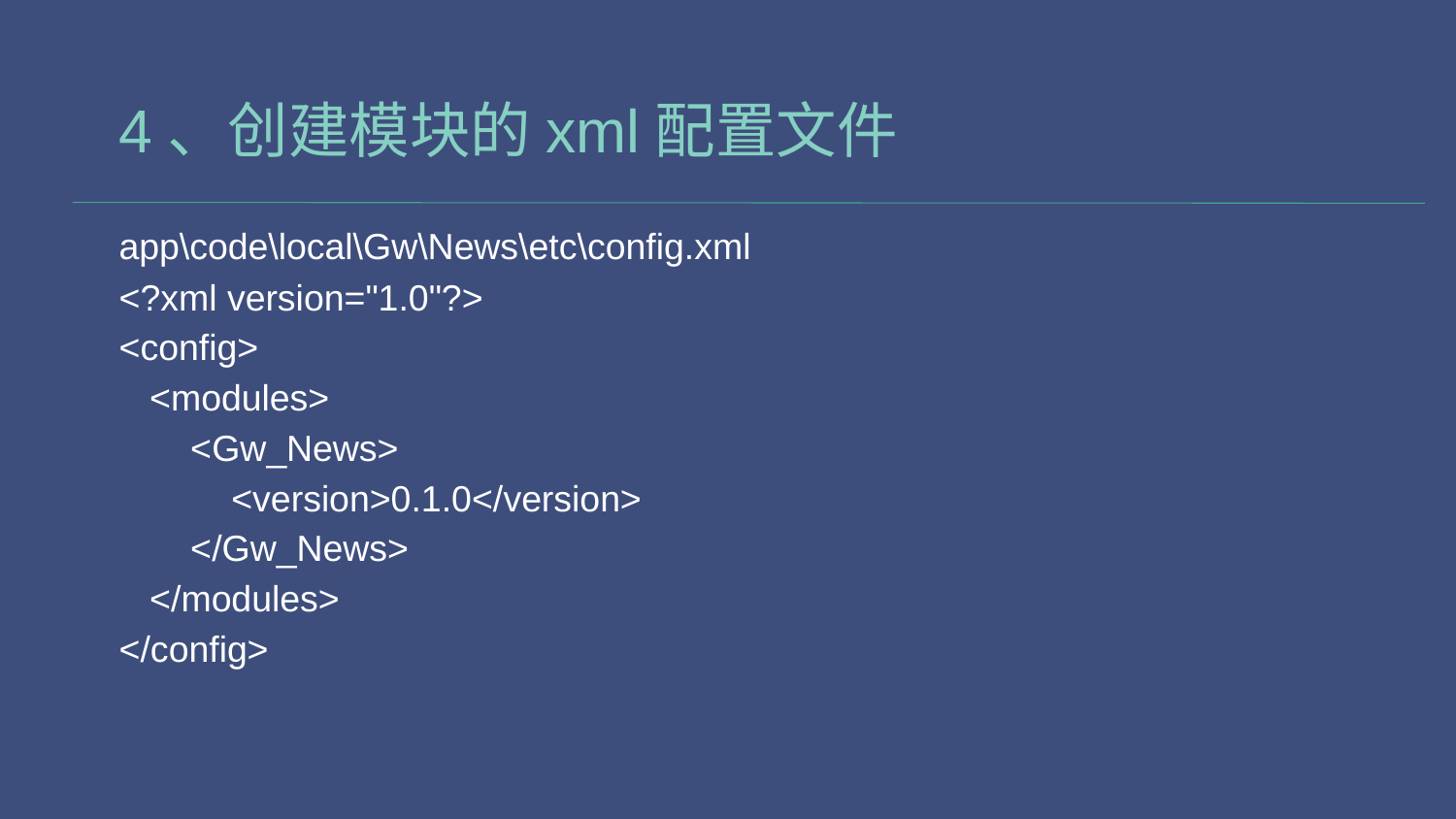

# 4、创建模块的xml配置文件
app\code\local\Gw\News\etc\config.xml
<?xml version="1.0"?>
<config>
   <modules>
       <Gw_News>
           <version>0.1.0</version>
       </Gw_News>
   </modules>
</config>